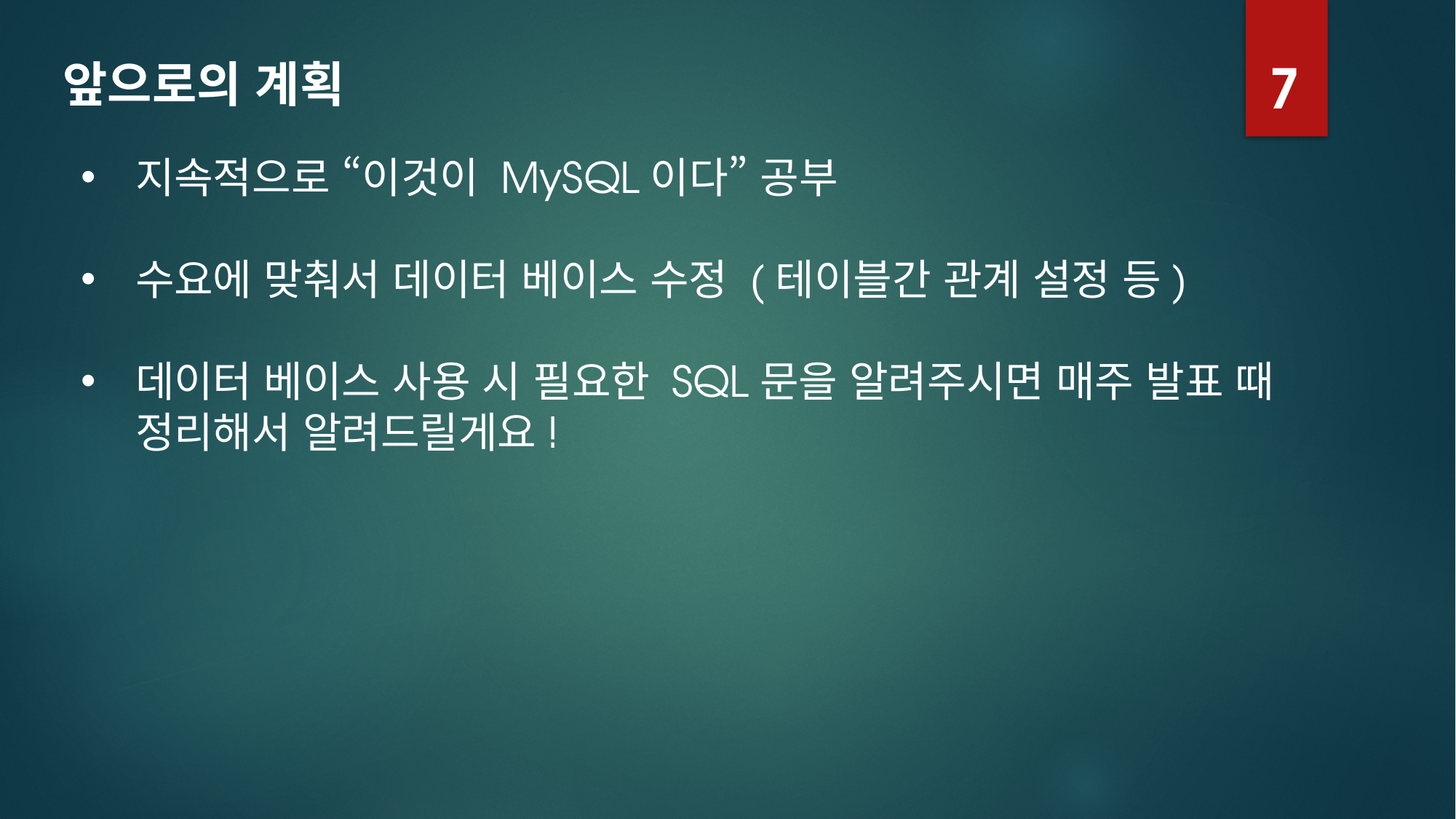

앞으로의 계획
7
지속적으로 “이것이 MySQL이다” 공부

수요에 맞춰서 데이터 베이스 수정 (테이블간 관계 설정 등)

데이터 베이스 사용 시 필요한 SQL문을 알려주시면 매주 발표 때 정리해서 알려드릴게요!